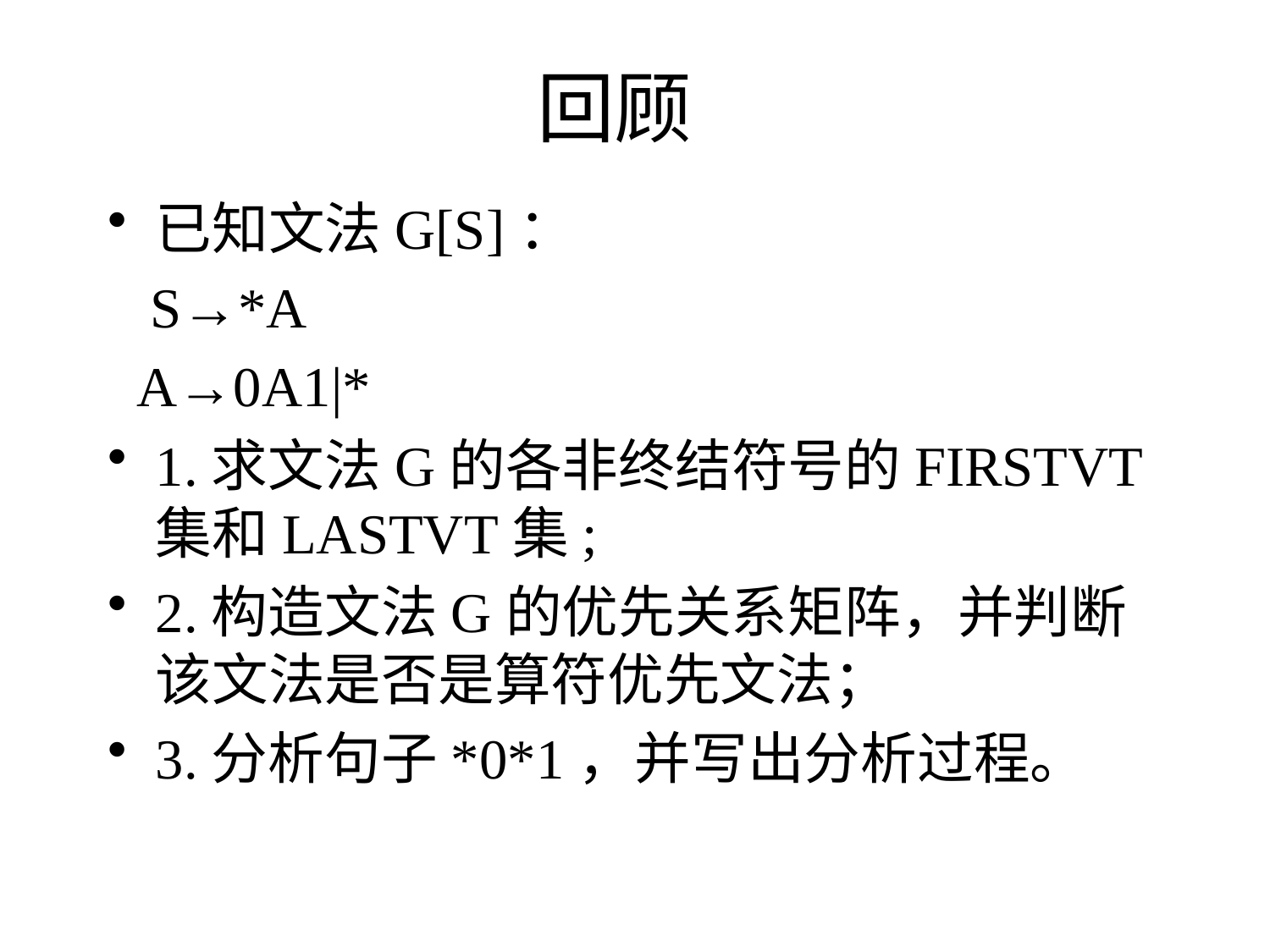

# 回顾
已知文法G[S]：
   S→*A
  A→0A1|*
1.求文法G的各非终结符号的FIRSTVT集和LASTVT集;
2.构造文法G的优先关系矩阵，并判断该文法是否是算符优先文法；
3.分析句子*0*1，并写出分析过程。